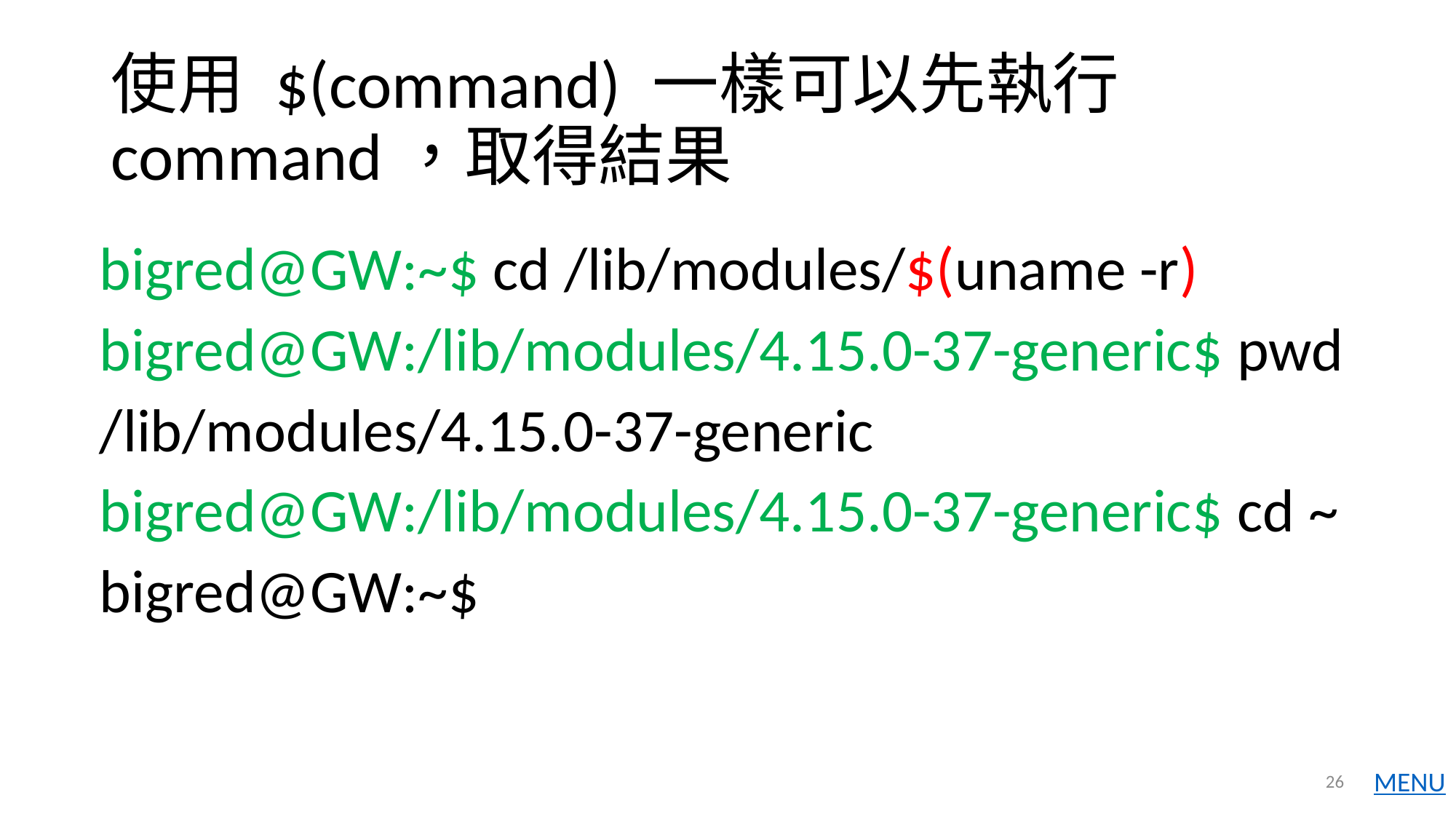

# 使用 $(command) 一樣可以先執行 command，取得結果
bigred@GW:~$ cd /lib/modules/$(uname -r)
bigred@GW:/lib/modules/4.15.0-37-generic$ pwd
/lib/modules/4.15.0-37-generic
bigred@GW:/lib/modules/4.15.0-37-generic$ cd ~
bigred@GW:~$

26